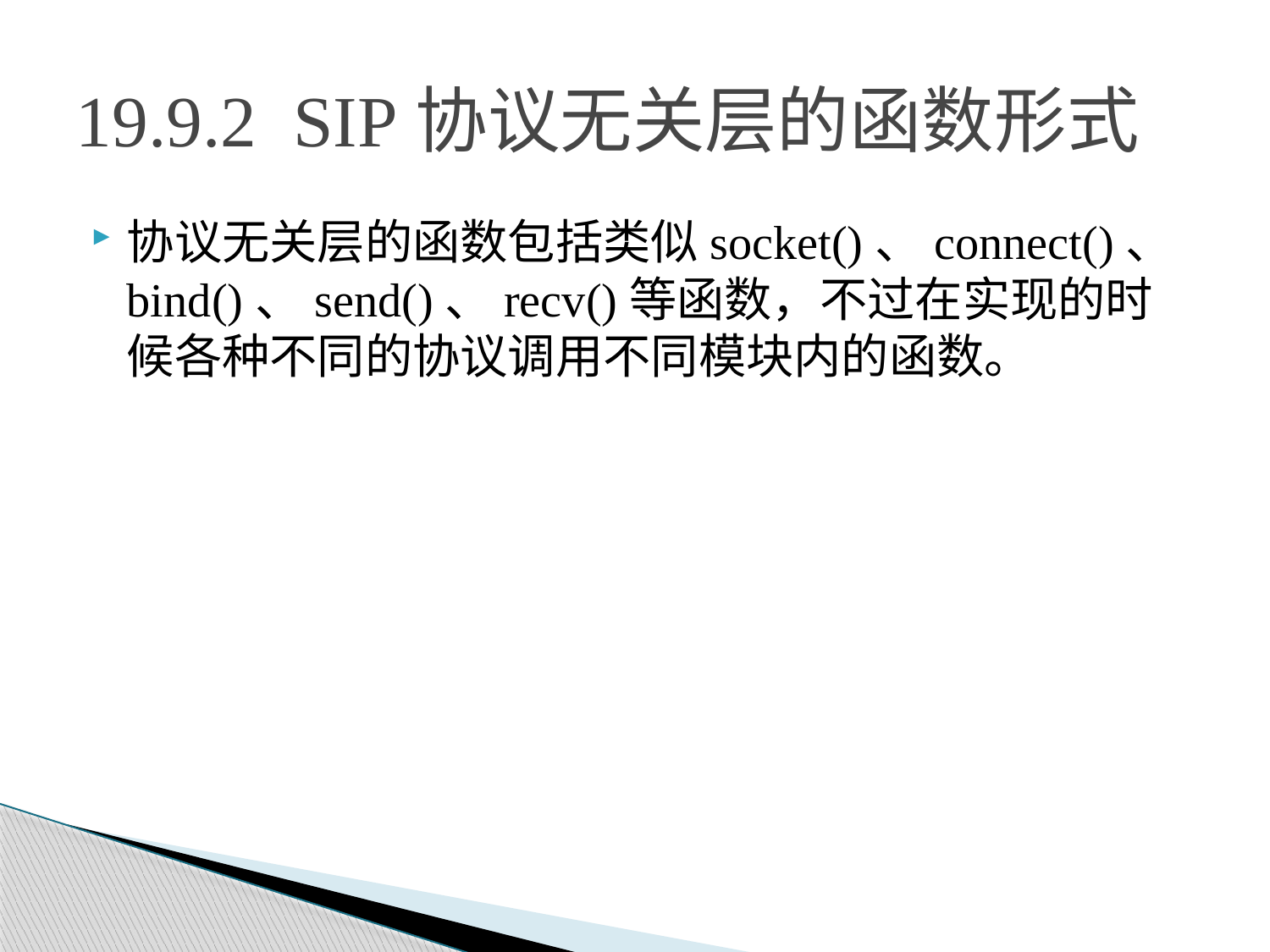

# 19.9.2  SIP协议无关层的函数形式
协议无关层的函数包括类似socket()、connect()、bind()、send()、recv()等函数，不过在实现的时候各种不同的协议调用不同模块内的函数。